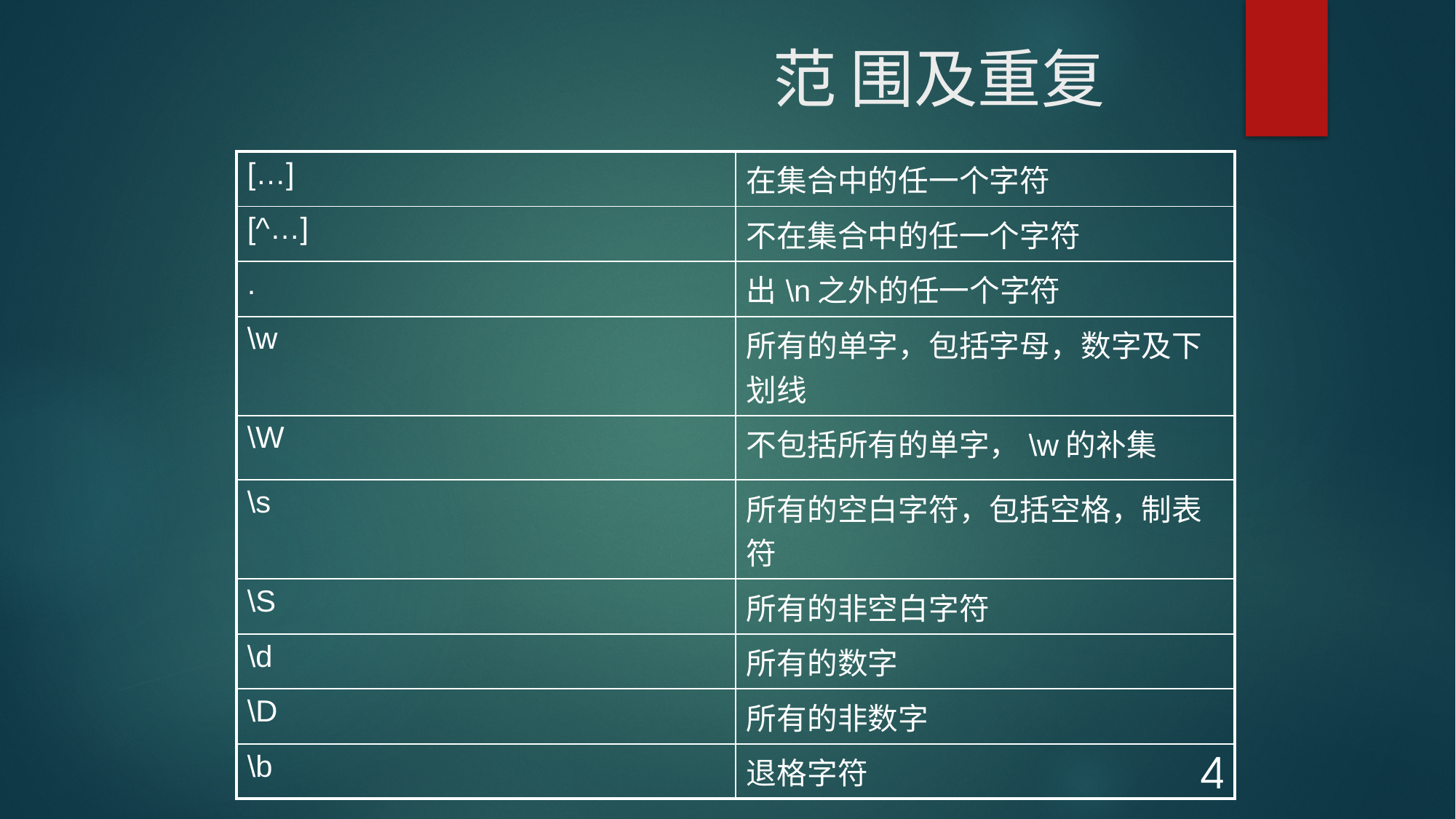

# 范 围及重复
| […] | 在集合中的任一个字符 |
| --- | --- |
| [^…] | 不在集合中的任一个字符 |
| . | 出\n之外的任一个字符 |
| \w | 所有的单字，包括字母，数字及下划线 |
| \W | 不包括所有的单字，\w的补集 |
| \s | 所有的空白字符，包括空格，制表符 |
| \S | 所有的非空白字符 |
| \d | 所有的数字 |
| \D | 所有的非数字 |
| \b | 退格字符 |
4